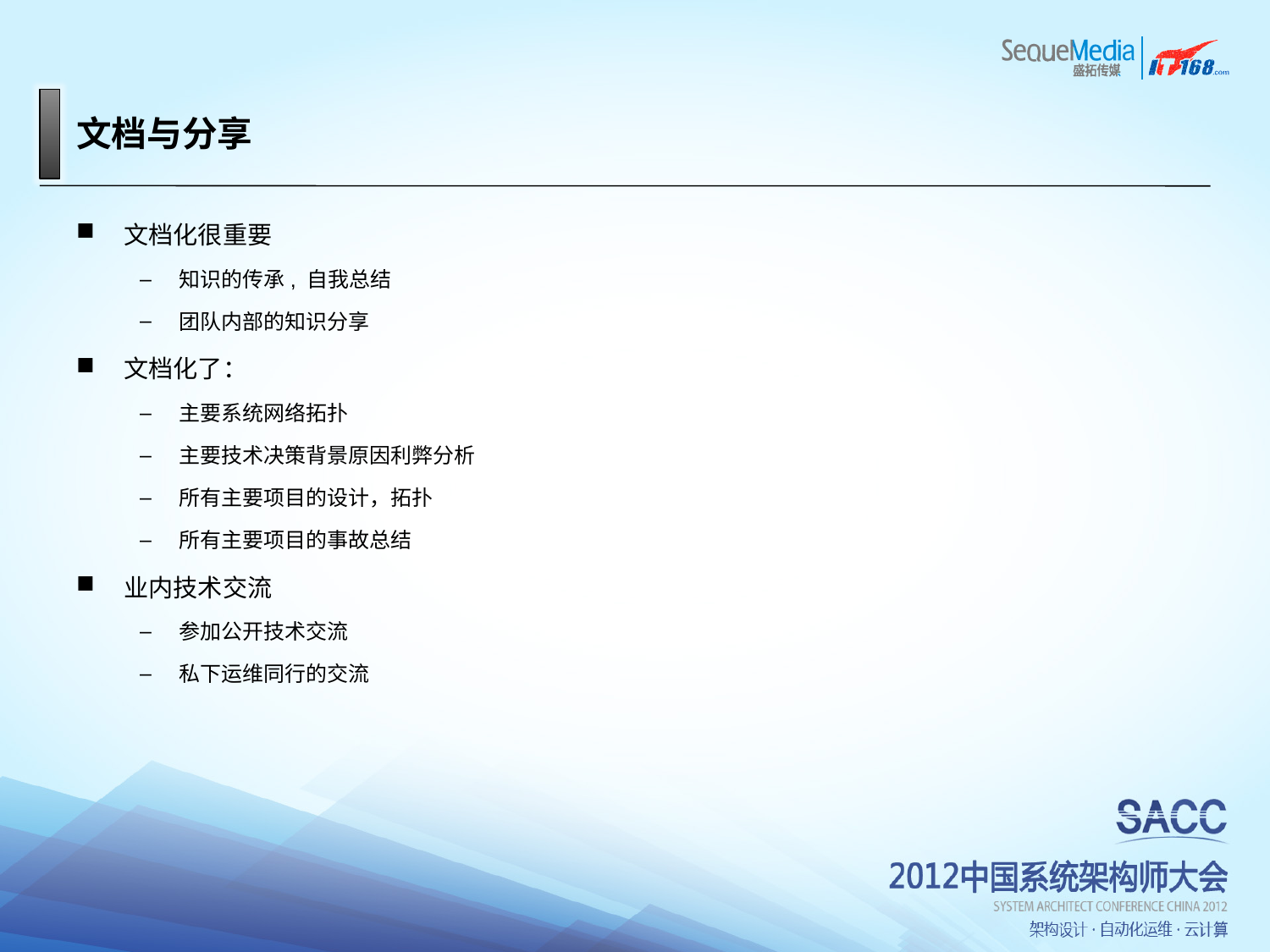

# 文档与分享
文档化很重要
知识的传承, 自我总结
团队内部的知识分享
文档化了：
主要系统网络拓扑
主要技术决策背景原因利弊分析
所有主要项目的设计，拓扑
所有主要项目的事故总结
业内技术交流
参加公开技术交流
私下运维同行的交流